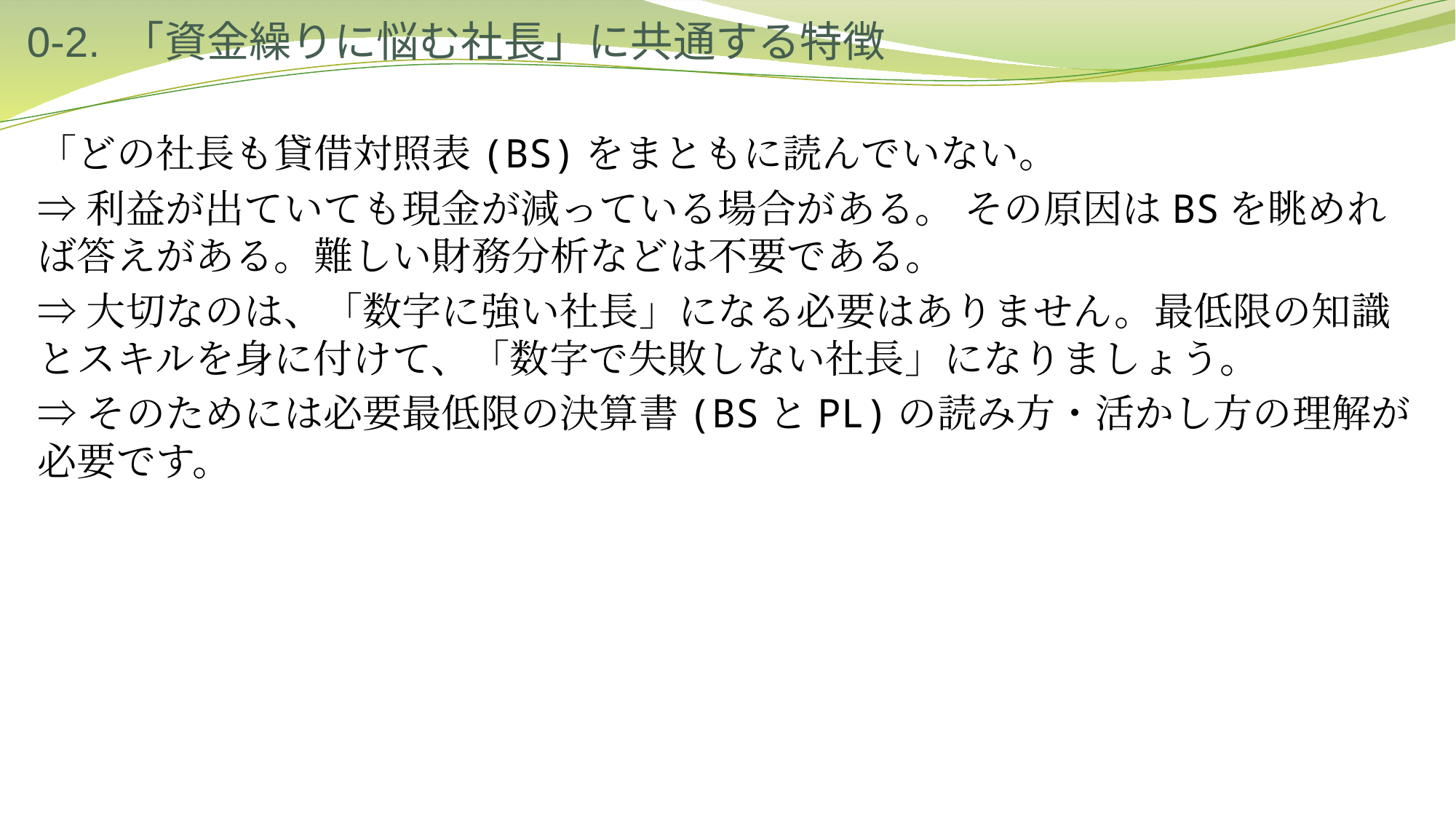

# 0-2. 「資金繰りに悩む社長」に共通する特徴
「どの社長も貸借対照表(BS)をまともに読んでいない。
⇒利益が出ていても現金が減っている場合がある。 その原因はBSを眺めれば答えがある。難しい財務分析などは不要である。
⇒大切なのは、「数字に強い社長」になる必要はありません。最低限の知識とスキルを身に付けて、「数字で失敗しない社長」になりましょう。
⇒そのためには必要最低限の決算書(BSとPL)の読み方・活かし方の理解が必要です。